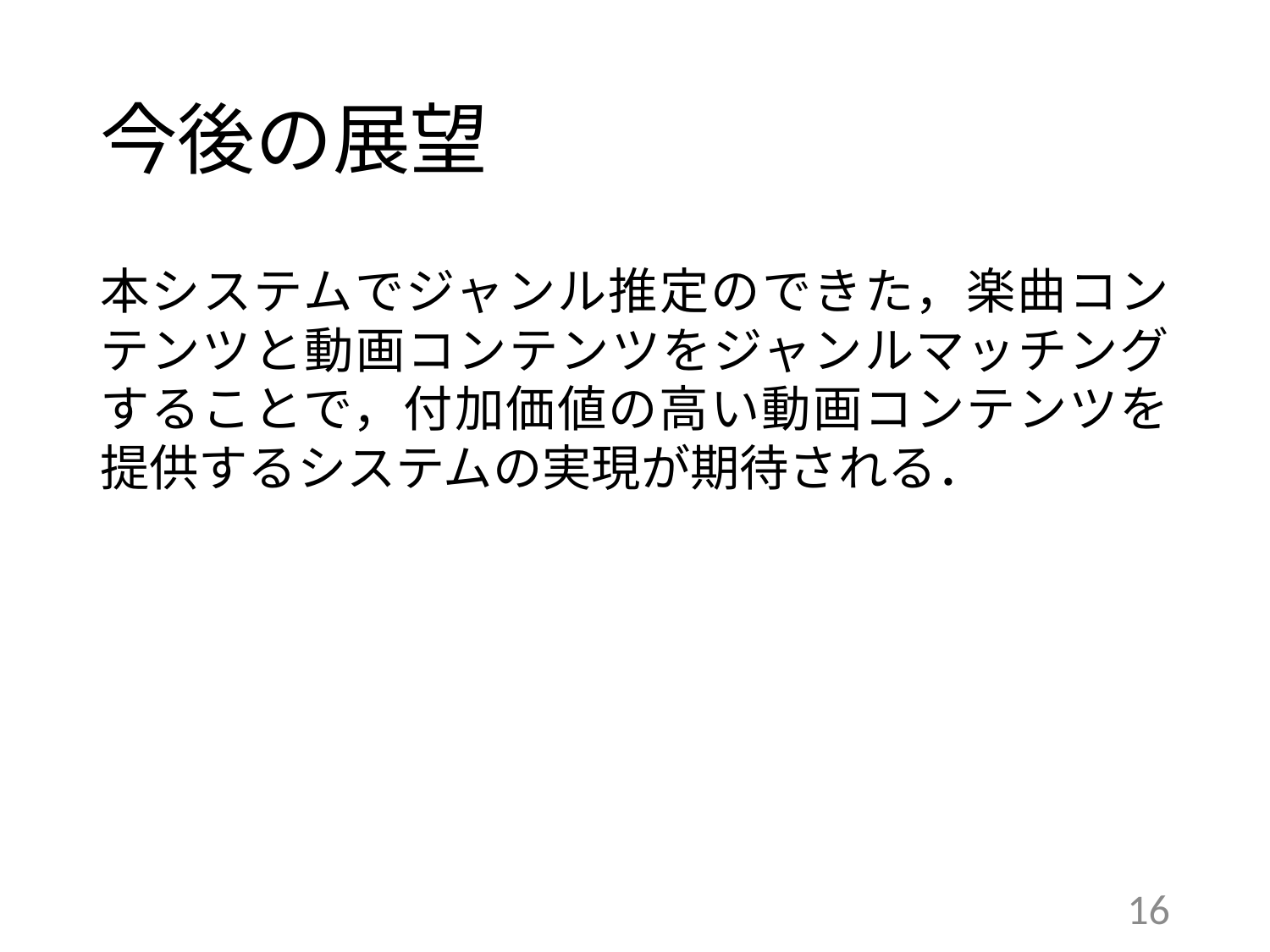

# 今後の展望
本システムでジャンル推定のできた，楽曲コンテンツと動画コンテンツをジャンルマッチングすることで，付加価値の高い動画コンテンツを提供するシステムの実現が期待される．

16